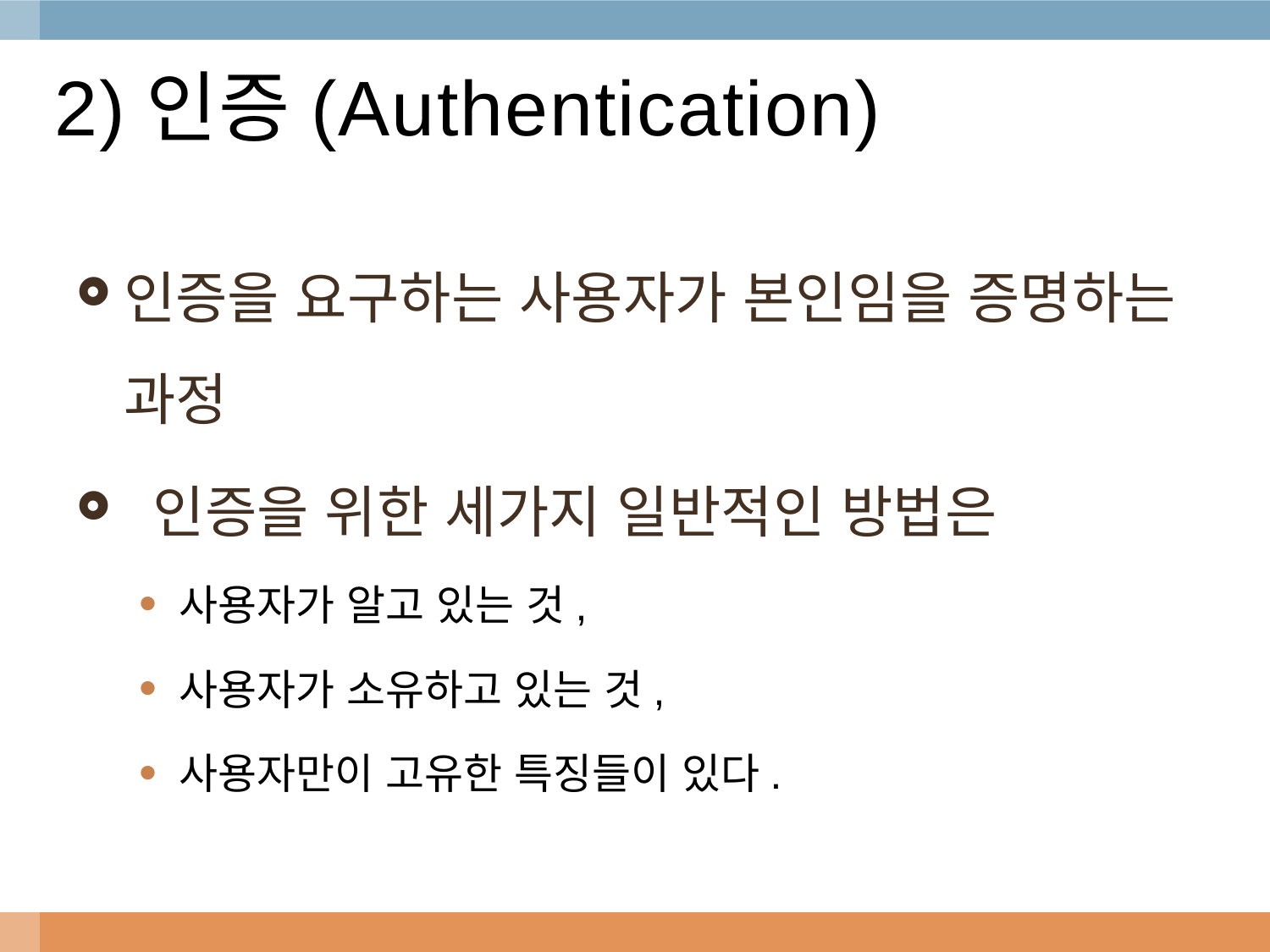

# 2)인증(Authentication)
인증을 요구하는 사용자가 본인임을 증명하는 과정
 인증을 위한 세가지 일반적인 방법은
사용자가 알고 있는 것,
사용자가 소유하고 있는 것,
사용자만이 고유한 특징들이 있다.